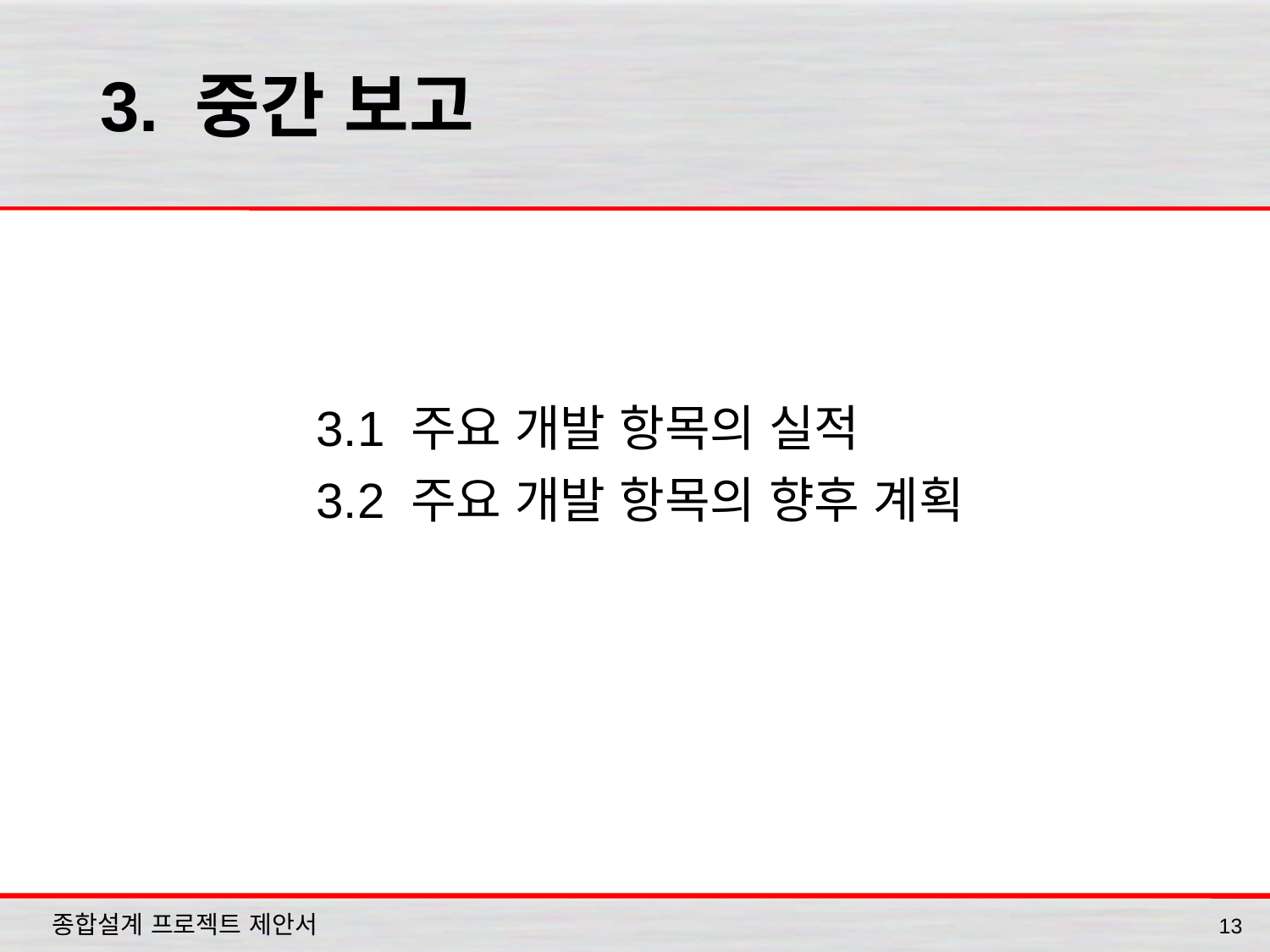

# 3. 중간 보고
3.1 주요 개발 항목의 실적
3.2 주요 개발 항목의 향후 계획